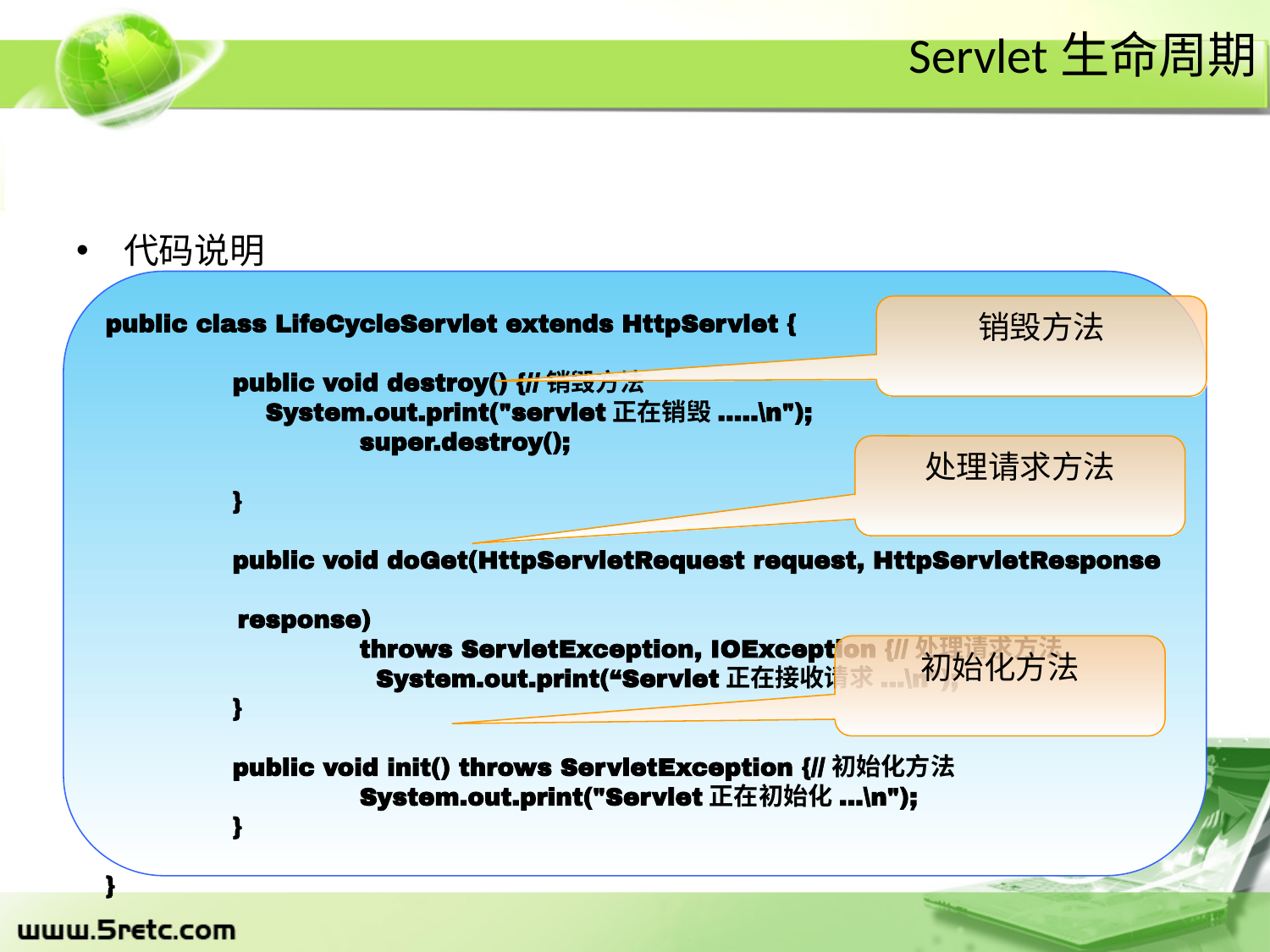

代码说明
Servlet生命周期
public class LifeCycleServlet extends HttpServlet {

	public void destroy() {//销毁方法
	    System.out.print("servlet正在销毁.....\n");
		super.destroy();

	}

	public void doGet(HttpServletRequest request, HttpServletResponse
                response)
		throws ServletException, IOException {//处理请求方法
		  System.out.print(“Servlet正在接收请求...\n");
	}

	public void init() throws ServletException {//初始化方法
		System.out.print("Servlet正在初始化...\n");
	}

}
销毁方法
处理请求方法
初始化方法